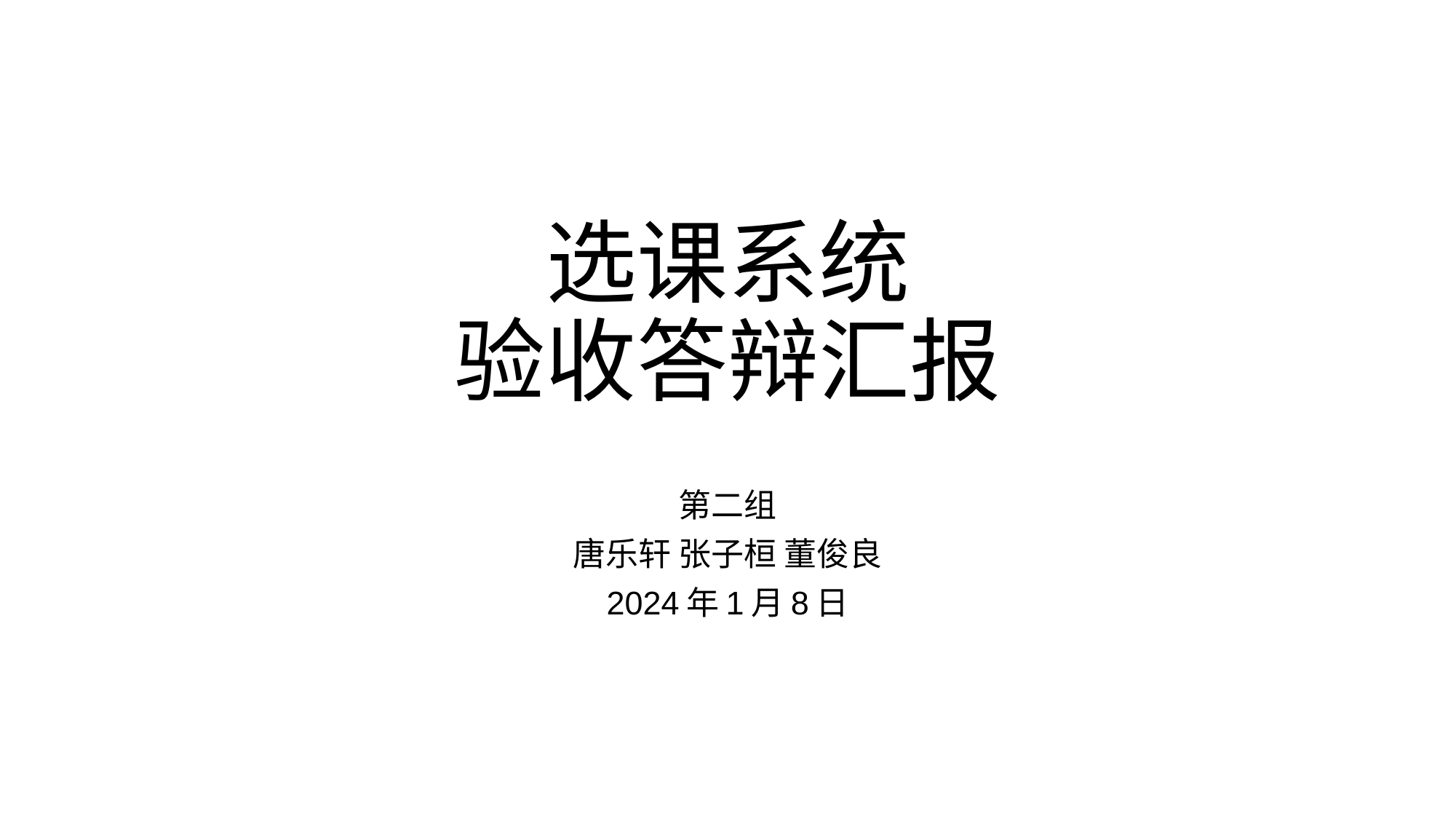

# 选课系统 验收答辩汇报

第二组
唐乐轩 张子桓 董俊良
2024年1月8日